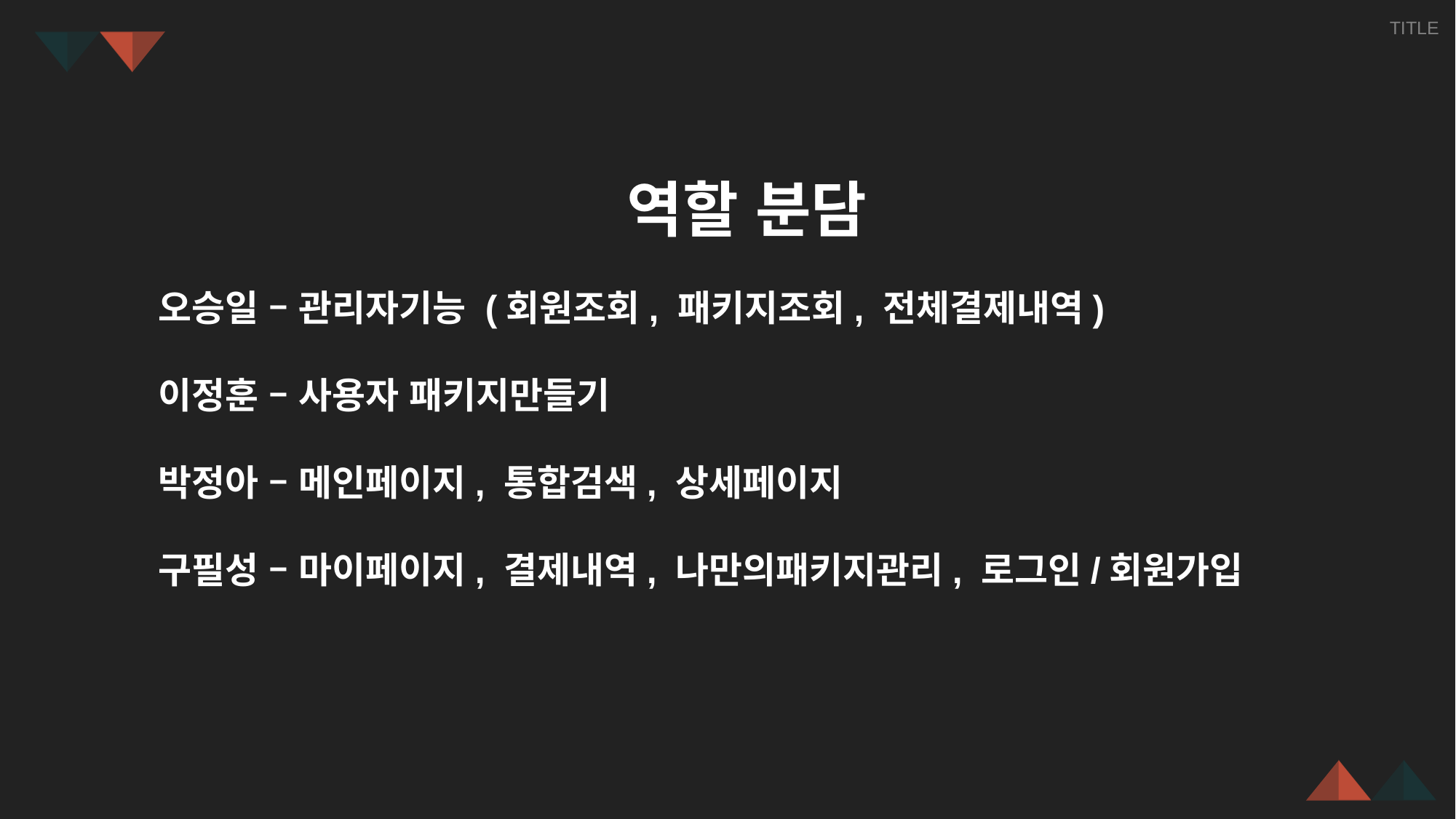

TITLE
역할 분담
오승일 – 관리자기능 (회원조회, 패키지조회, 전체결제내역)

이정훈 – 사용자 패키지만들기

박정아 – 메인페이지, 통합검색, 상세페이지

구필성 – 마이페이지, 결제내역, 나만의패키지관리, 로그인/회원가입